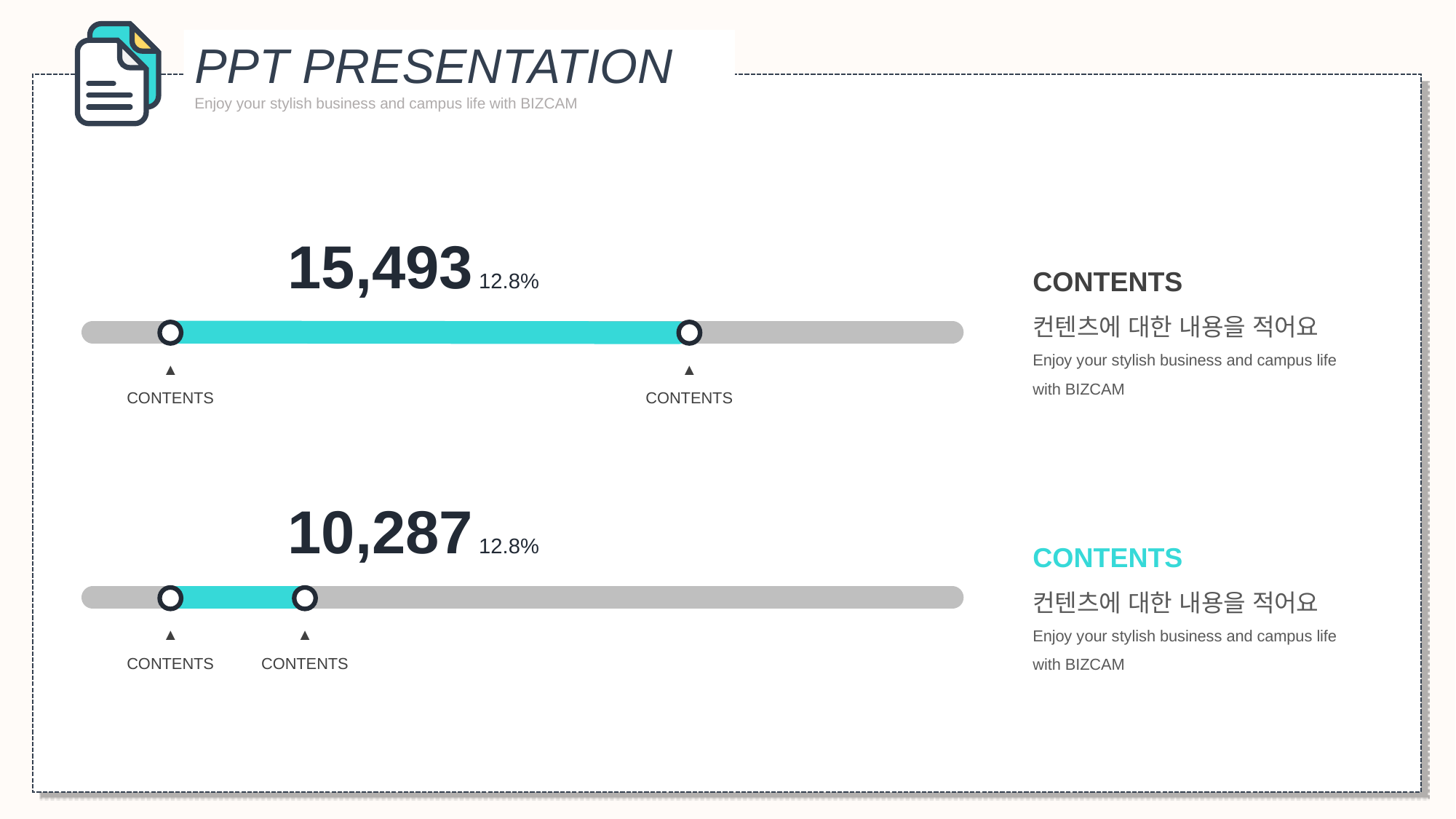

PPT PRESENTATION
Enjoy your stylish business and campus life with BIZCAM

15,493 12.8%
CONTENTS
컨텐츠에 대한 내용을 적어요
Enjoy your stylish business and campus life with BIZCAM

▲
CONTENTS

▲
CONTENTS
10,287 12.8%
CONTENTS
컨텐츠에 대한 내용을 적어요
Enjoy your stylish business and campus life with BIZCAM

▲
CONTENTS

▲
CONTENTS